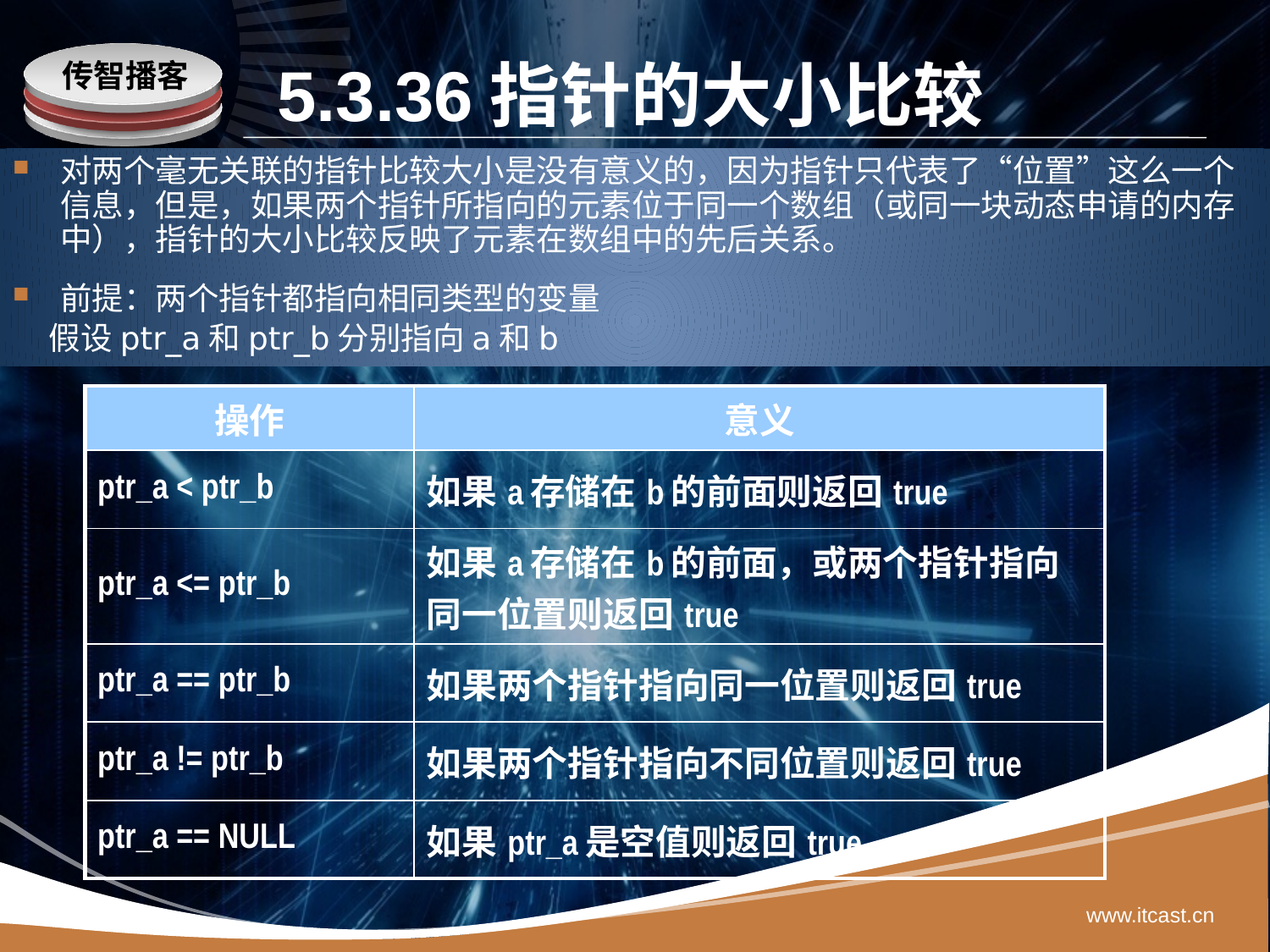

# 5.3.36指针的大小比较
对两个毫无关联的指针比较大小是没有意义的，因为指针只代表了“位置”这么一个信息，但是，如果两个指针所指向的元素位于同一个数组（或同一块动态申请的内存中），指针的大小比较反映了元素在数组中的先后关系。
前提：两个指针都指向相同类型的变量
    假设ptr_a和ptr_b分别指向a和b
| 操作 | 意义 |
| --- | --- |
| ptr\_a < ptr\_b | 如果a存储在b的前面则返回true |
| ptr\_a <= ptr\_b | 如果a存储在b的前面，或两个指针指向同一位置则返回true |
| ptr\_a == ptr\_b | 如果两个指针指向同一位置则返回true |
| ptr\_a != ptr\_b | 如果两个指针指向不同位置则返回true |
| ptr\_a == NULL | 如果ptr\_a是空值则返回true |
www.itcast.cn